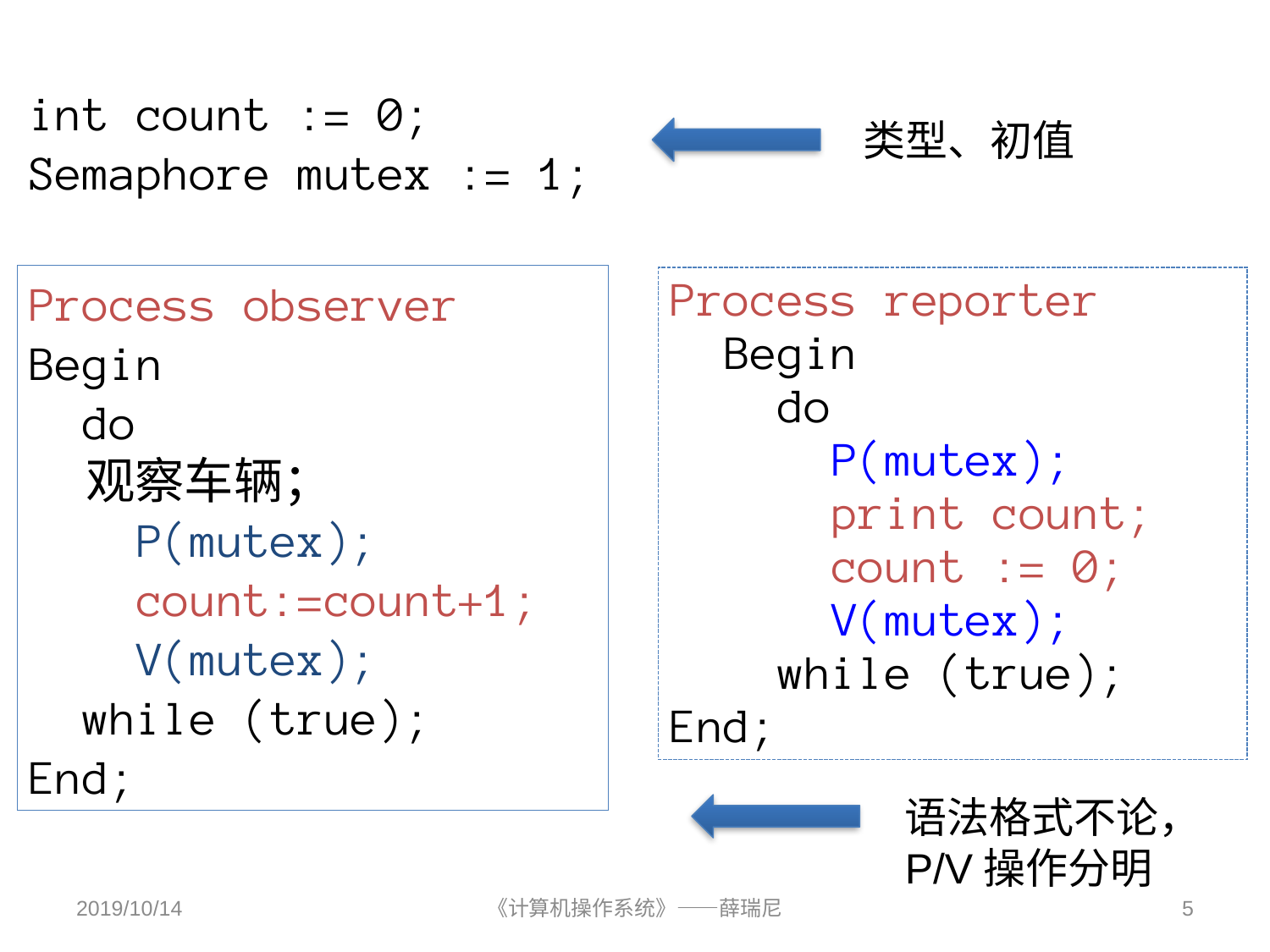

int count := 0;
Semaphore mutex := 1;
类型、初值

Process observer
Begin
  do
    观察车辆；
    P(mutex);
    count:=count+1;
    V(mutex);
  while (true);
End;
Process reporter
  Begin
    do
      P(mutex);
      print count;
      count := 0;
      V(mutex);
    while (true);
End;
语法格式不论，
P/V操作分明

2019/10/14
《计算机操作系统》——薛瑞尼
5